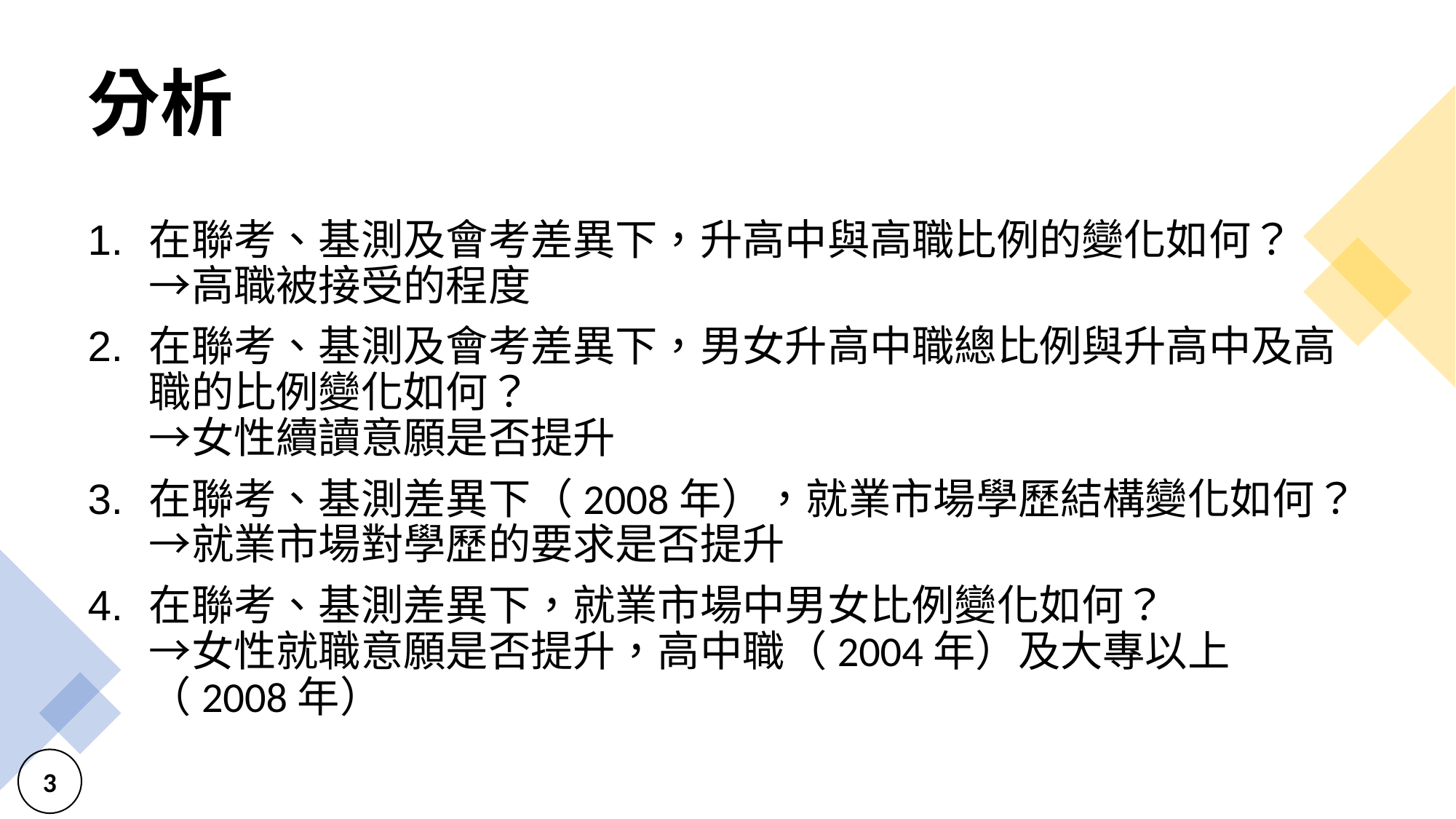

# 分析

在聯考、基測及會考差異下，升高中與高職比例的變化如何？
→高職被接受的程度
在聯考、基測及會考差異下，男女升高中職總比例與升高中及高職的比例變化如何？
→女性續讀意願是否提升
在聯考、基測差異下（2008年），就業市場學歷結構變化如何？→就業市場對學歷的要求是否提升
在聯考、基測差異下，就業市場中男女比例變化如何？
→女性就職意願是否提升，高中職（2004年）及大專以上（2008年）

3